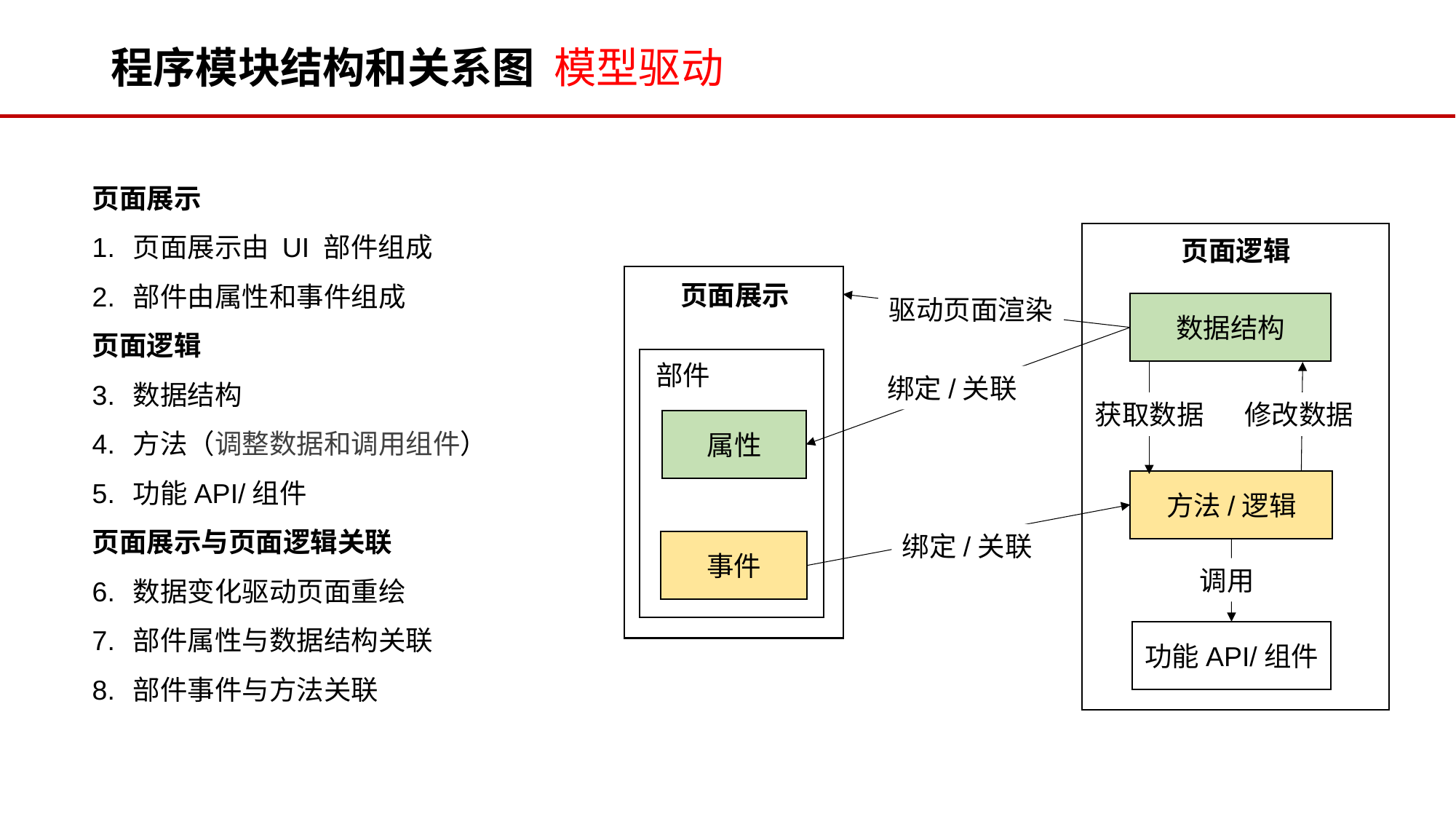

# 程序模块结构和关系图  模型驱动
页面展示
页面展示由 UI 部件组成
部件由属性和事件组成
页面逻辑
数据结构
方法（调整数据和调用组件）
功能API/组件
页面展示与页面逻辑关联
数据变化驱动页面重绘
部件属性与数据结构关联
部件事件与方法关联

页面逻辑

页面展示

驱动页面渲染
数据结构

部件
绑定/关联
获取数据
修改数据
属性
方法/逻辑
绑定/关联
事件
调用
功能API/组件